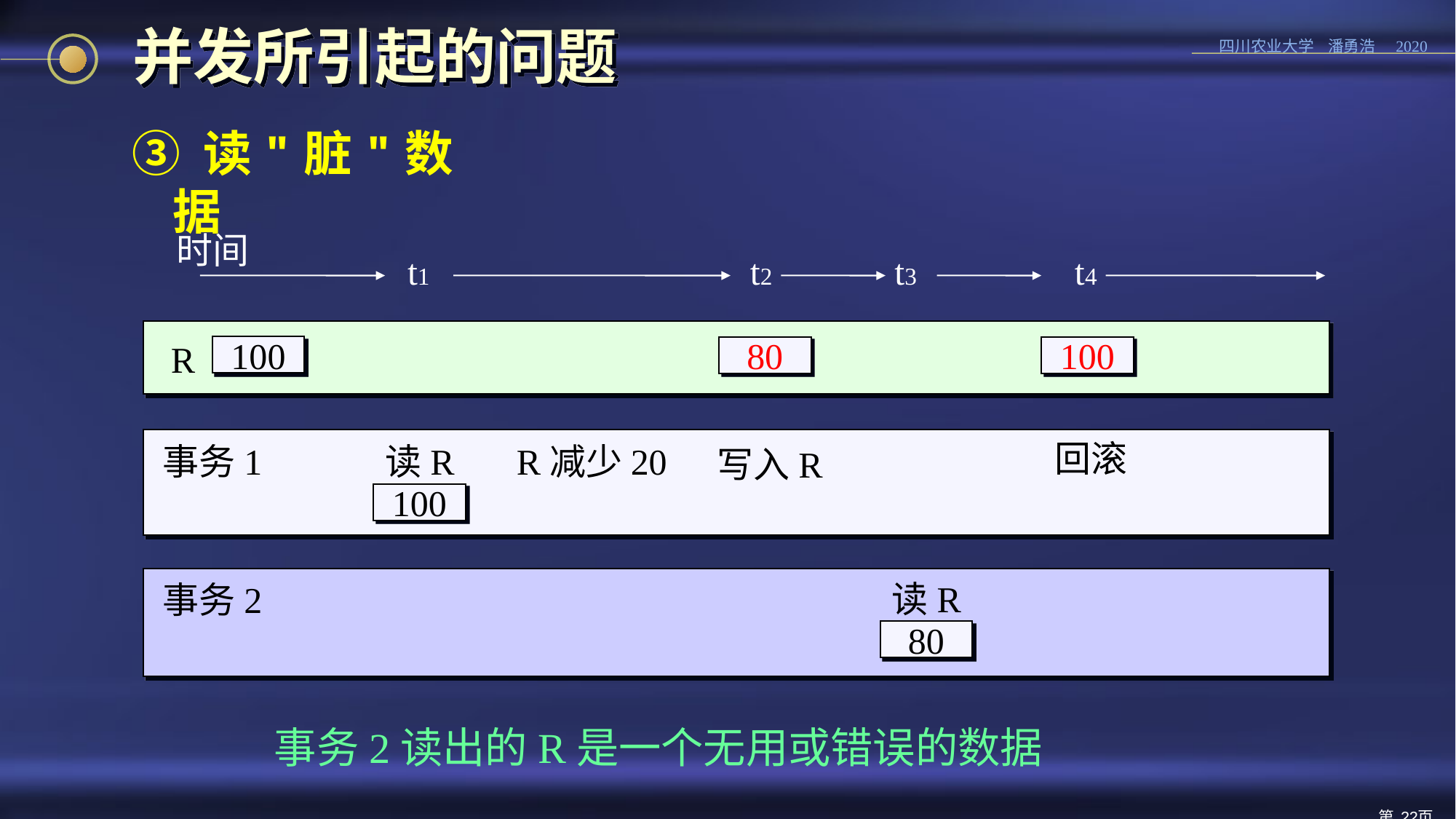

# 并发所引起的问题
③ 读"脏"数据
时间
t1
t2
t3
t4

R
100
80
100

回滚
事务1
读R
R减少20
写入R
100

读R
事务2
80
事务2读出的R是一个无用或错误的数据